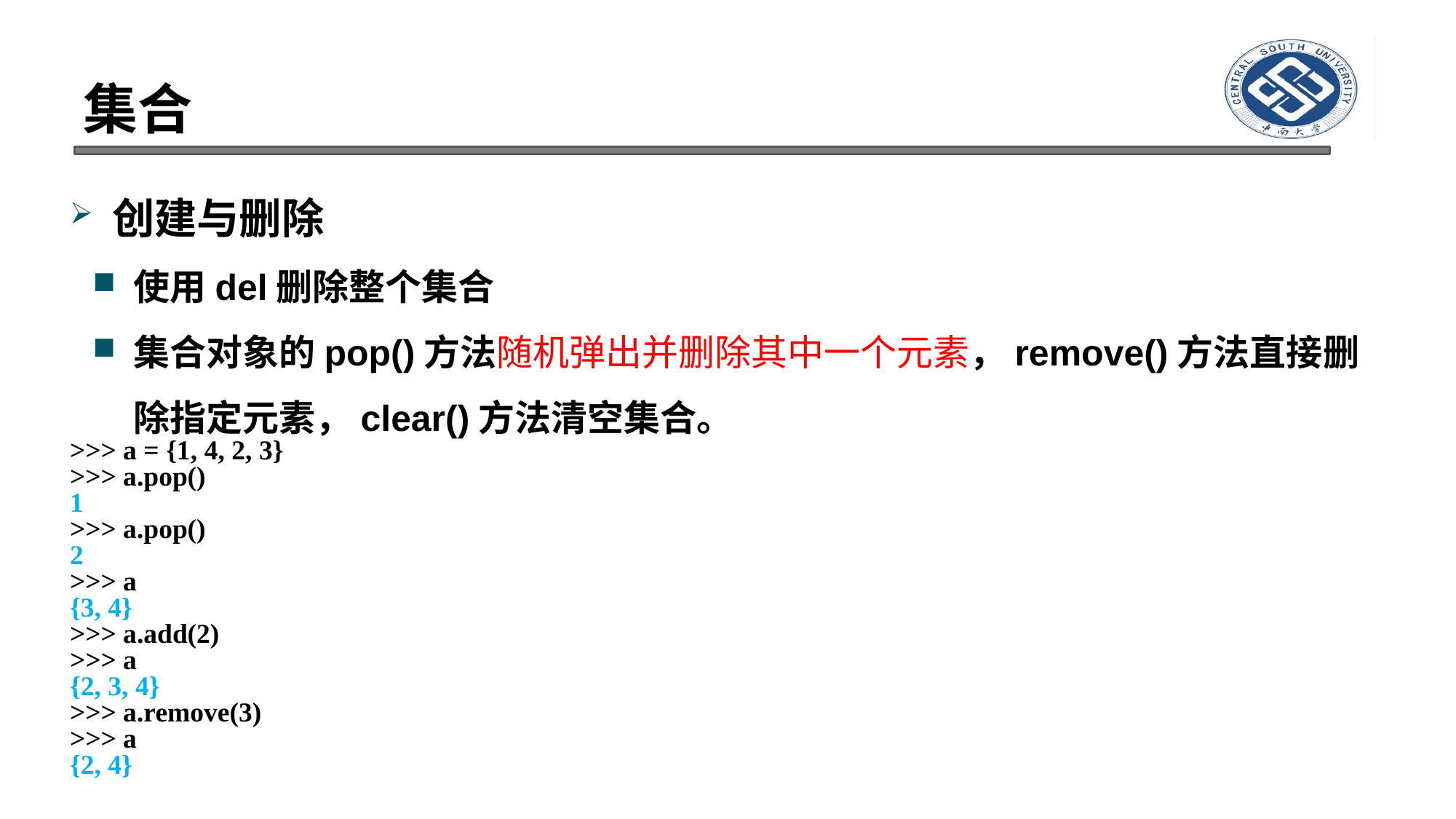

# 集合
创建与删除
使用del删除整个集合
集合对象的pop()方法随机弹出并删除其中一个元素，remove()方法直接删除指定元素，clear()方法清空集合。
>>> a = {1, 4, 2, 3}
>>> a.pop()
1
>>> a.pop()
2
>>> a
{3, 4}
>>> a.add(2)
>>> a
{2, 3, 4}
>>> a.remove(3)
>>> a
{2, 4}